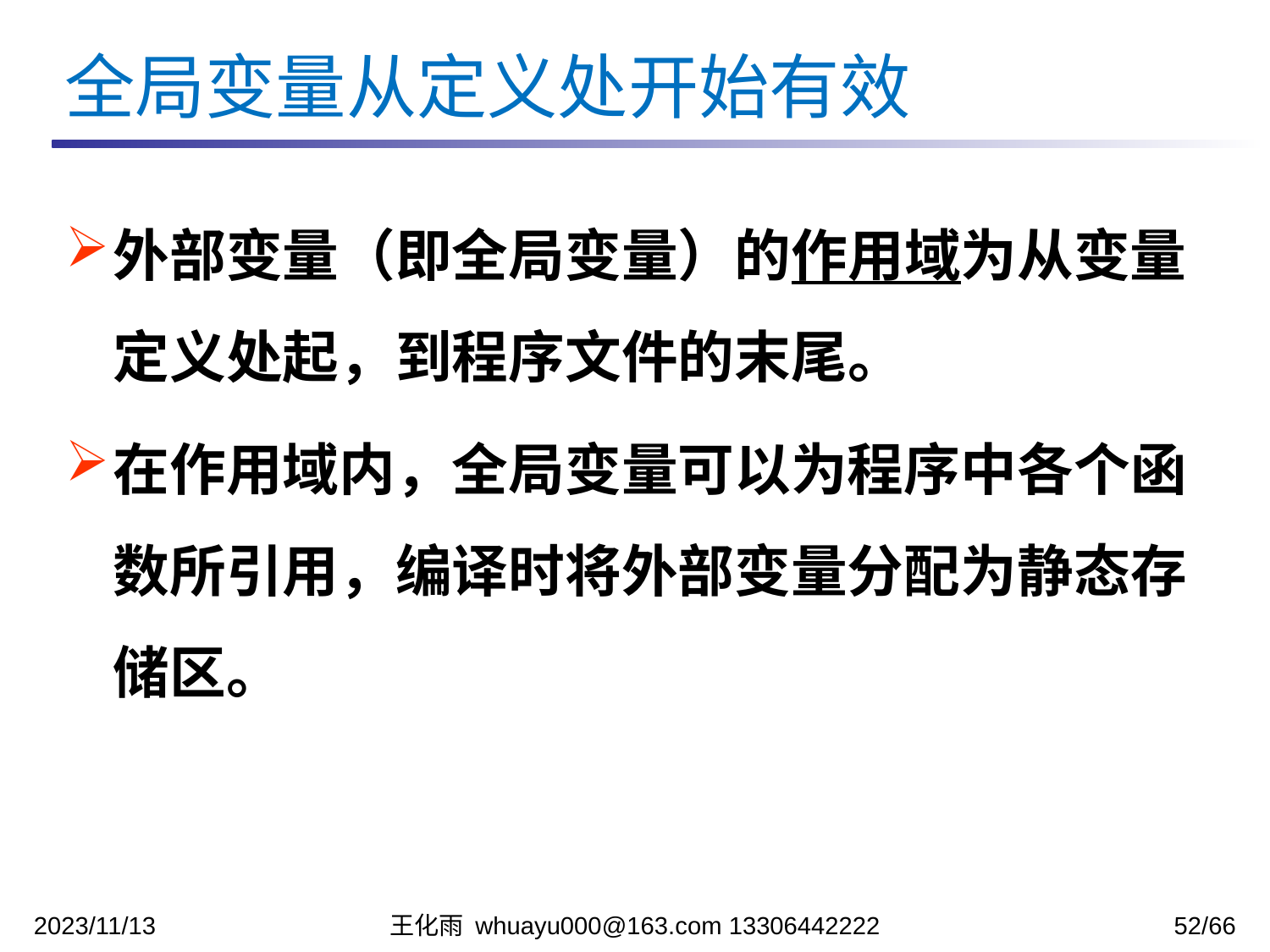

全局变量从定义处开始有效
外部变量（即全局变量）的作用域为从变量定义处起，到程序文件的末尾。
在作用域内，全局变量可以为程序中各个函数所引用，编译时将外部变量分配为静态存储区。

2023/11/13
王化雨 whuayu000@163.com 13306442222
52/66